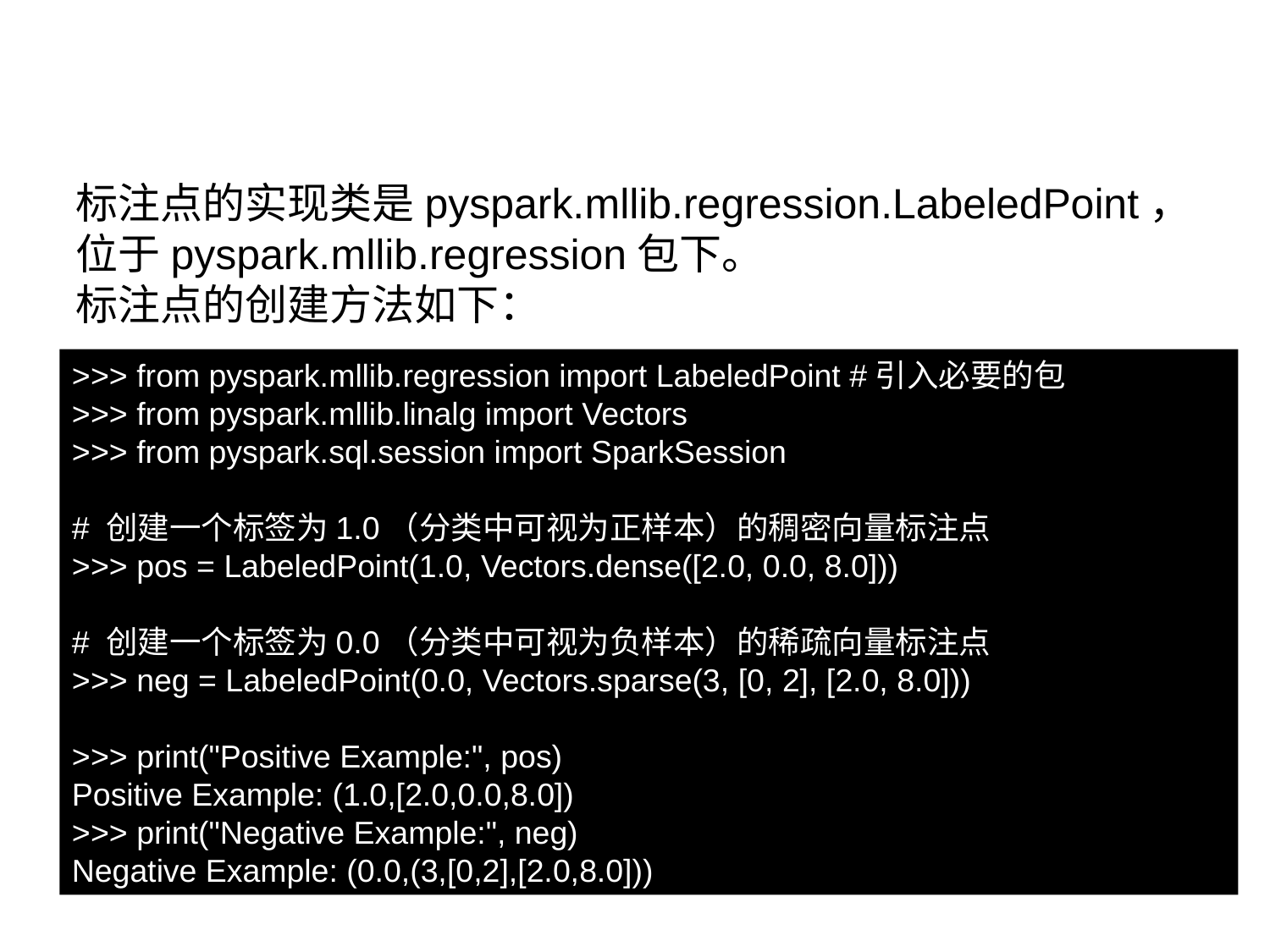

9.3.2 标注点
标注点的实现类是pyspark.mllib.regression.LabeledPoint，位于pyspark.mllib.regression包下。
标注点的创建方法如下：
>>> from pyspark.mllib.regression import LabeledPoint #引入必要的包
>>> from pyspark.mllib.linalg import Vectors
>>> from pyspark.sql.session import SparkSession

# 创建一个标签为1.0（分类中可视为正样本）的稠密向量标注点
>>> pos = LabeledPoint(1.0, Vectors.dense([2.0, 0.0, 8.0]))

# 创建一个标签为0.0（分类中可视为负样本）的稀疏向量标注点
>>> neg = LabeledPoint(0.0, Vectors.sparse(3, [0, 2], [2.0, 8.0]))

>>> print("Positive Example:", pos)
Positive Example: (1.0,[2.0,0.0,8.0])
>>> print("Negative Example:", neg)
Negative Example: (0.0,(3,[0,2],[2.0,8.0]))